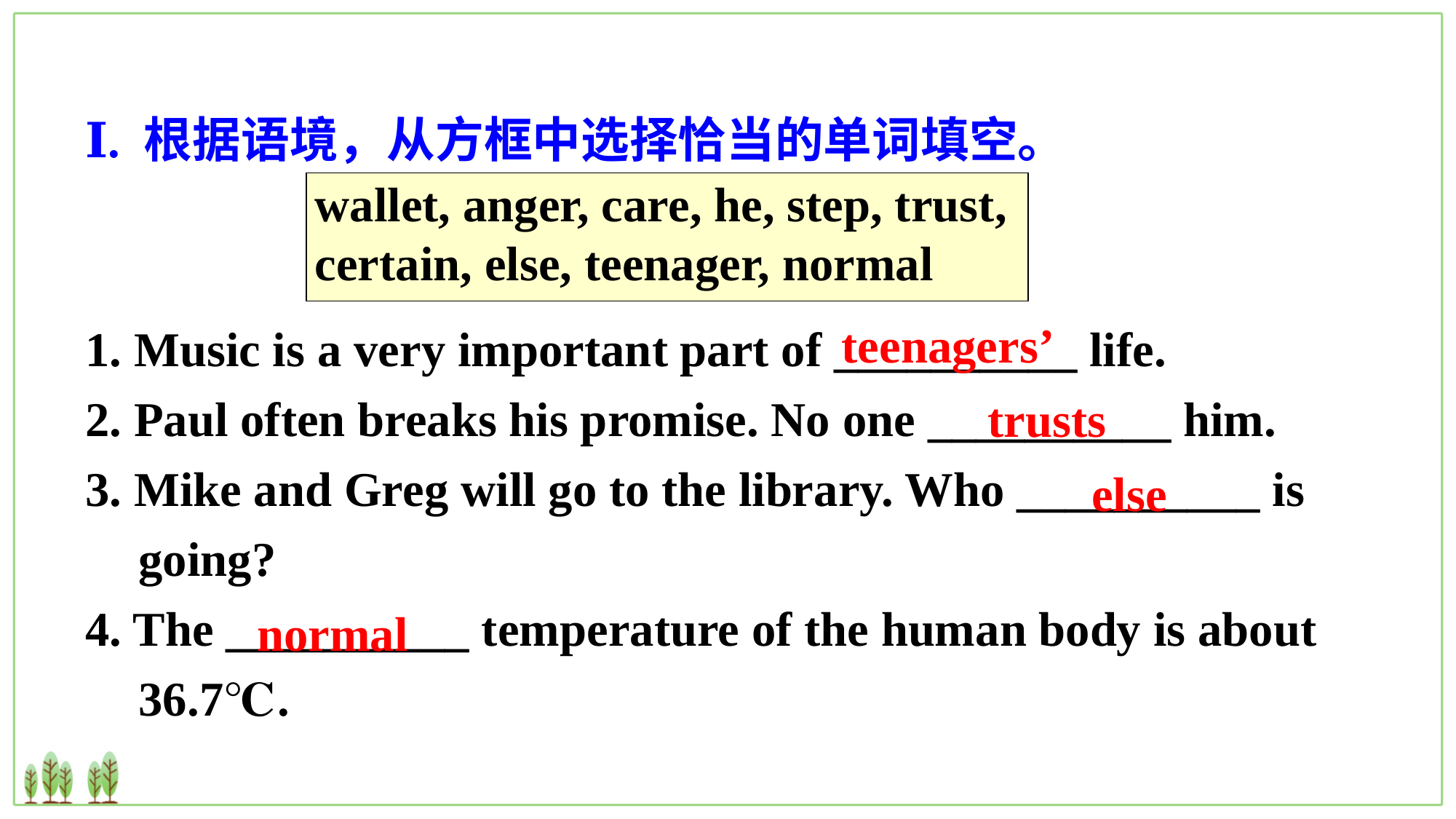

Ⅰ. 根据语境，从方框中选择恰当的单词填空。

1. Music is a very important part of __________ life.
2. Paul often breaks his promise. No one __________ him.
3. Mike and Greg will go to the library. Who __________ is going?
4. The __________ temperature of the human body is about 36.7℃.
| wallet, anger, care, he, step, trust, certain, else, teenager, normal |
| --- |
teenagers’
trusts
else
normal